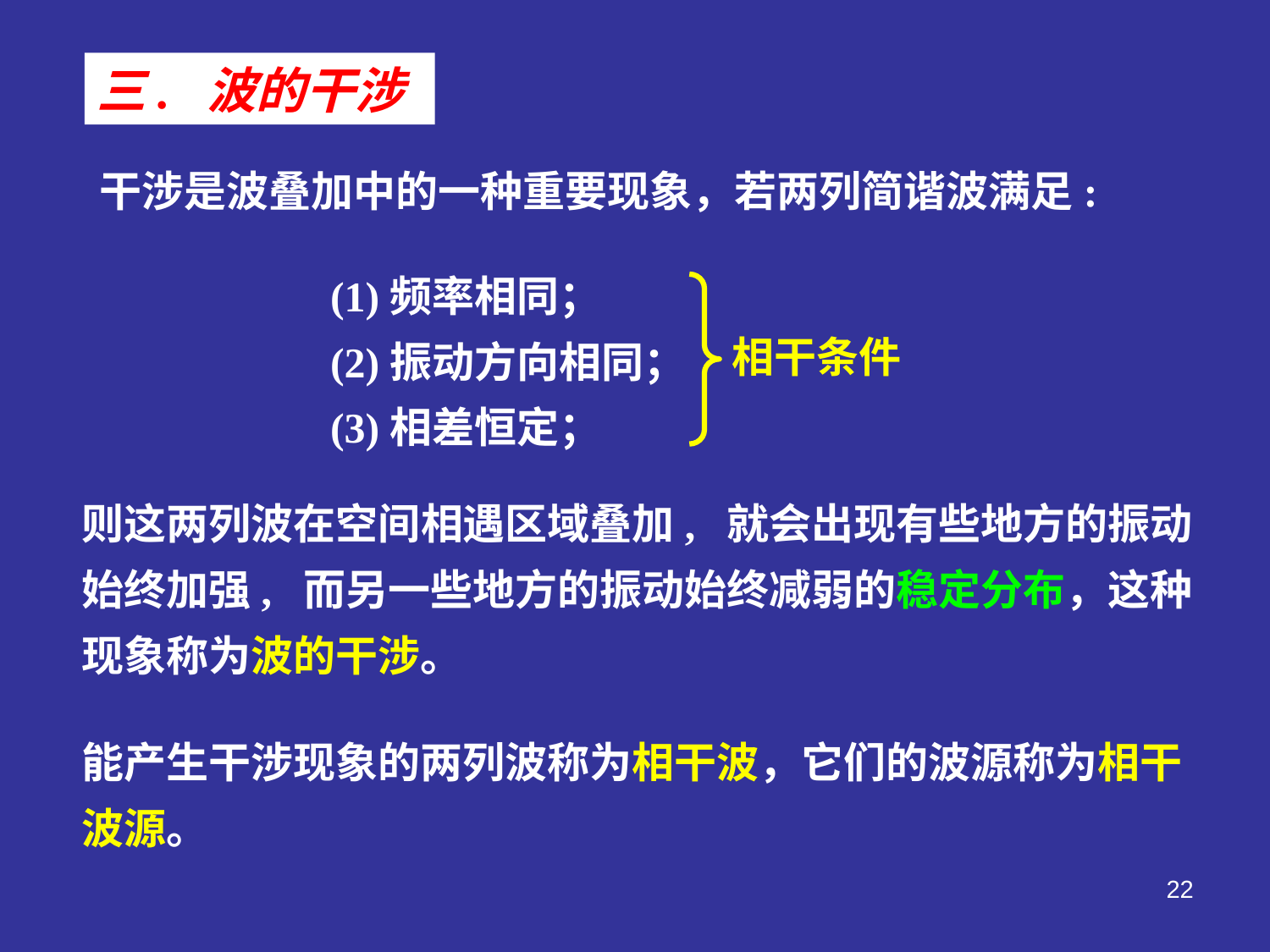

三.  波的干涉
 干涉是波叠加中的一种重要现象，若两列简谐波满足:
                         (1)频率相同；
                         (2)振动方向相同；
                         (3)相差恒定；

相干条件
则这两列波在空间相遇区域叠加,  就会出现有些地方的振动始终加强,  而另一些地方的振动始终减弱的稳定分布，这种现象称为波的干涉。
能产生干涉现象的两列波称为相干波，它们的波源称为相干波源。
22